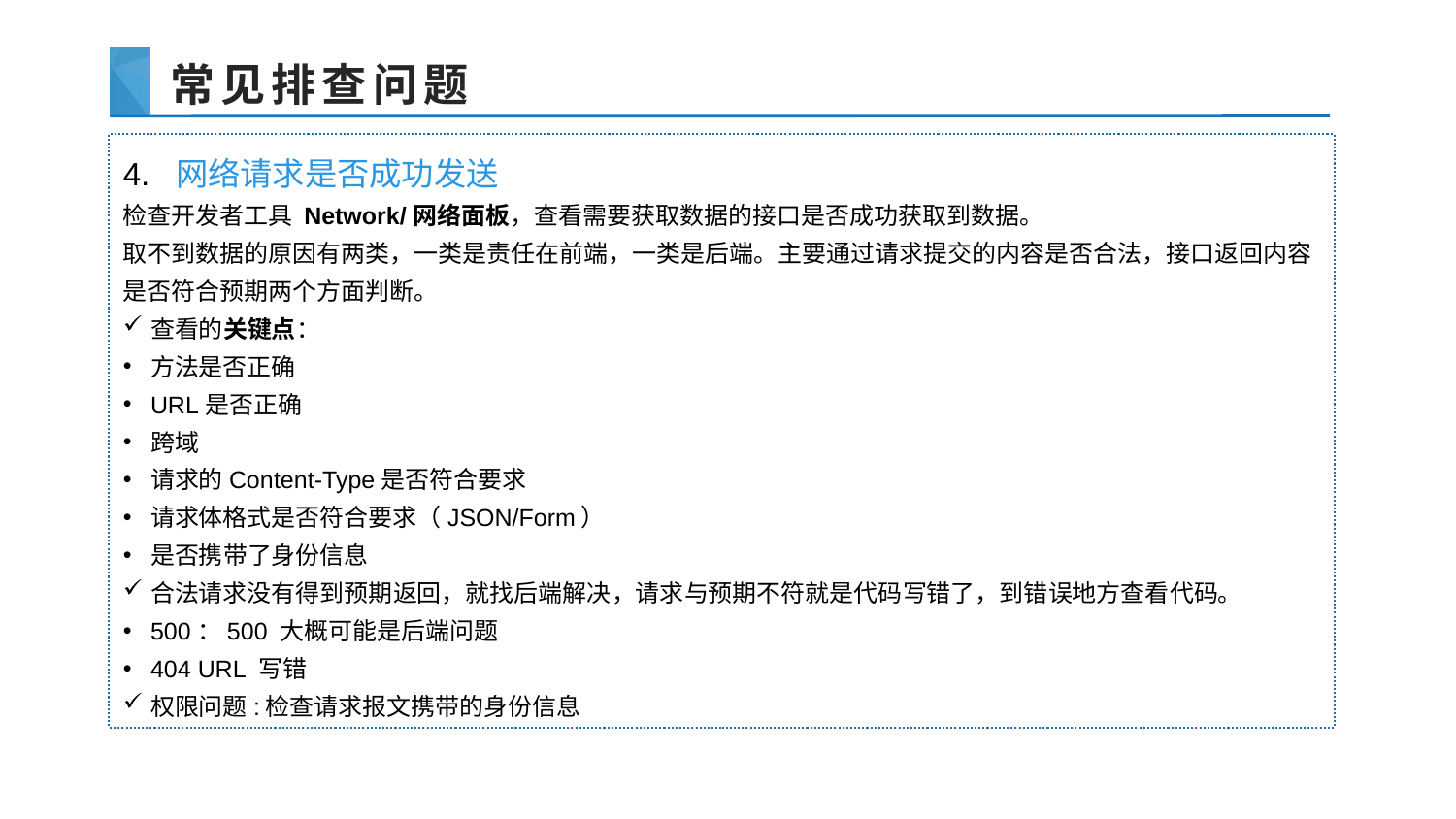

# 常见排查问题
4.  网络请求是否成功发送
检查开发者工具 Network/网络面板，查看需要获取数据的接口是否成功获取到数据。
取不到数据的原因有两类，一类是责任在前端，一类是后端。主要通过请求提交的内容是否合法，接口返回内容是否符合预期两个方面判断。
查看的关键点：
方法是否正确
URL是否正确
跨域
请求的Content-Type是否符合要求
请求体格式是否符合要求（JSON/Form）
是否携带了身份信息
合法请求没有得到预期返回，就找后端解决，请求与预期不符就是代码写错了，到错误地方查看代码。
500：500 大概可能是后端问题
404 URL 写错
权限问题:检查请求报文携带的身份信息